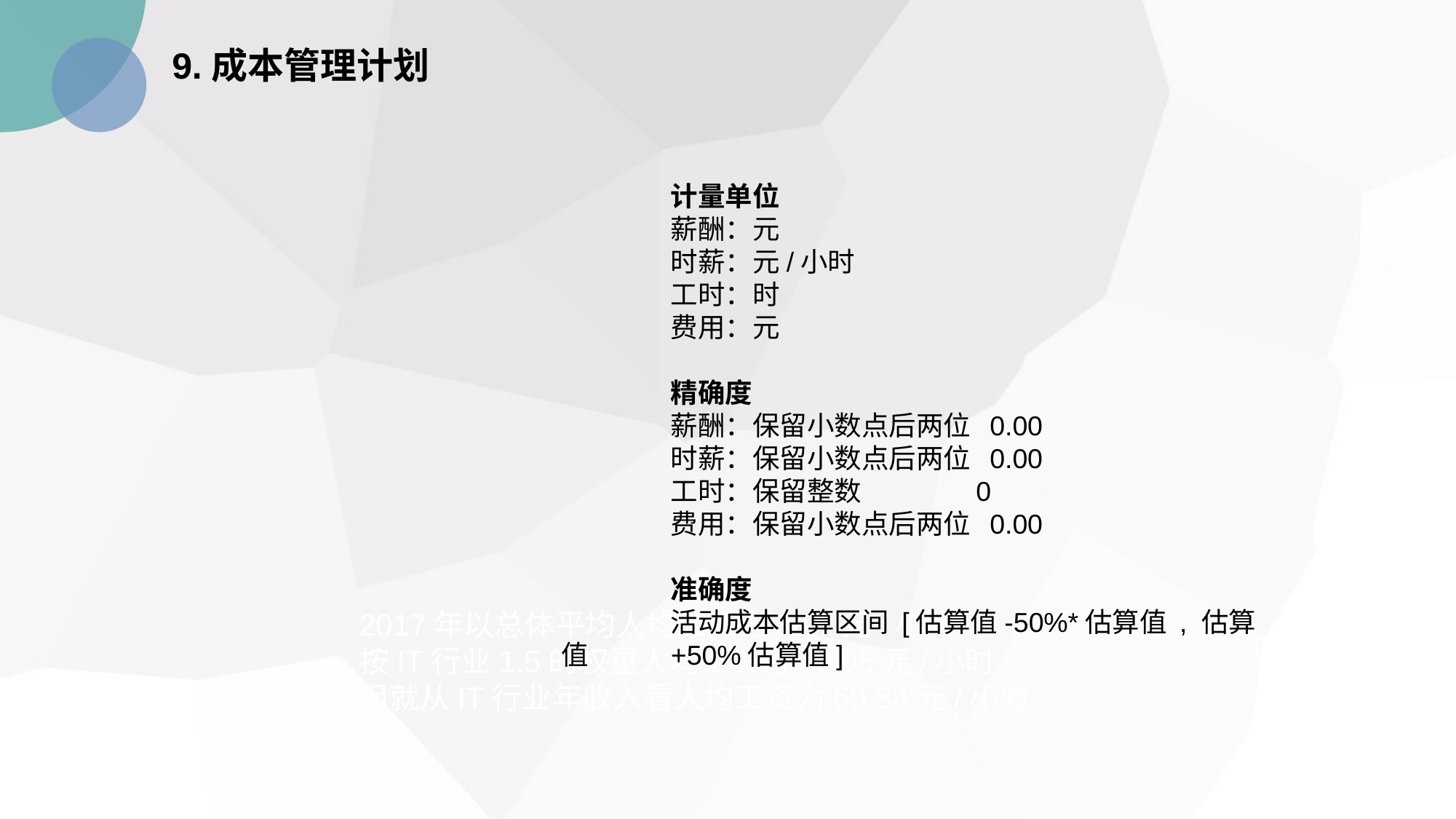

9.成本管理计划
计量单位
	薪酬：元
	时薪：元/小时
	工时：时
	费用：元

精确度
	薪酬：保留小数点后两位  0.00
	时薪：保留小数点后两位  0.00
	工时：保留整数	             0
	费用：保留小数点后两位  0.00

准确度
	活动成本估算区间 [估算值-50%*估算值 , 估算值	+50%估算值]
2017年以总体平均人均工资为38.7元/小时
按IT行业1.5的权重人均工资为58.05元/小时
但就从IT行业年收入看人均工资为69.34元/小时